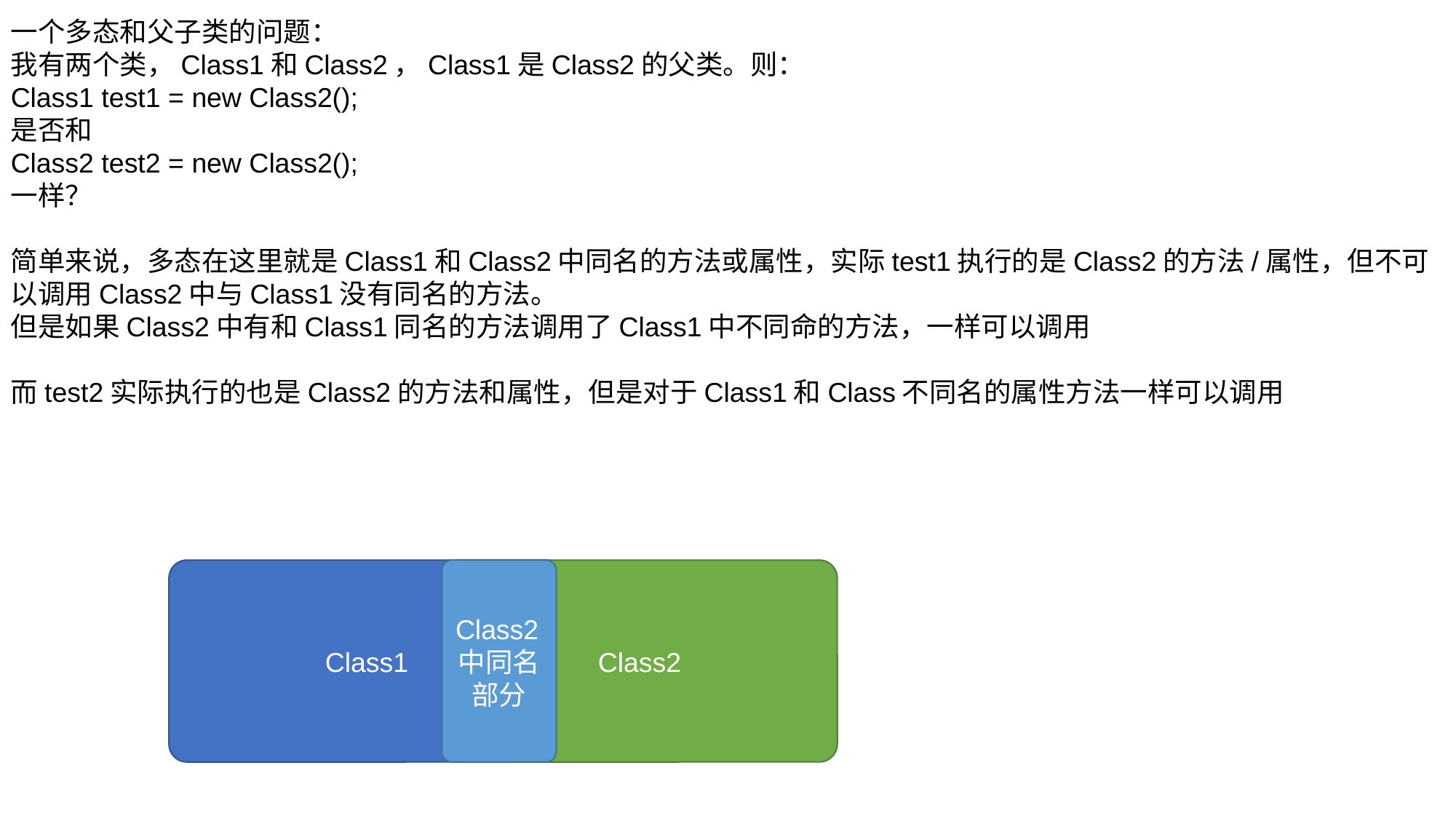

一个多态和父子类的问题：
我有两个类，Class1和Class2，Class1是Class2的父类。则：
Class1 test1 = new Class2();
是否和
Class2 test2 = new Class2();
一样？
简单来说，多态在这里就是Class1和Class2中同名的方法或属性，实际test1执行的是Class2的方法/属性，但不可以调用Class2中与Class1没有同名的方法。
但是如果Class2中有和Class1同名的方法调用了Class1中不同命的方法，一样可以调用
而test2实际执行的也是Class2的方法和属性，但是对于Class1和Class不同名的属性方法一样可以调用
Class2
Class2中同名部分
Class1